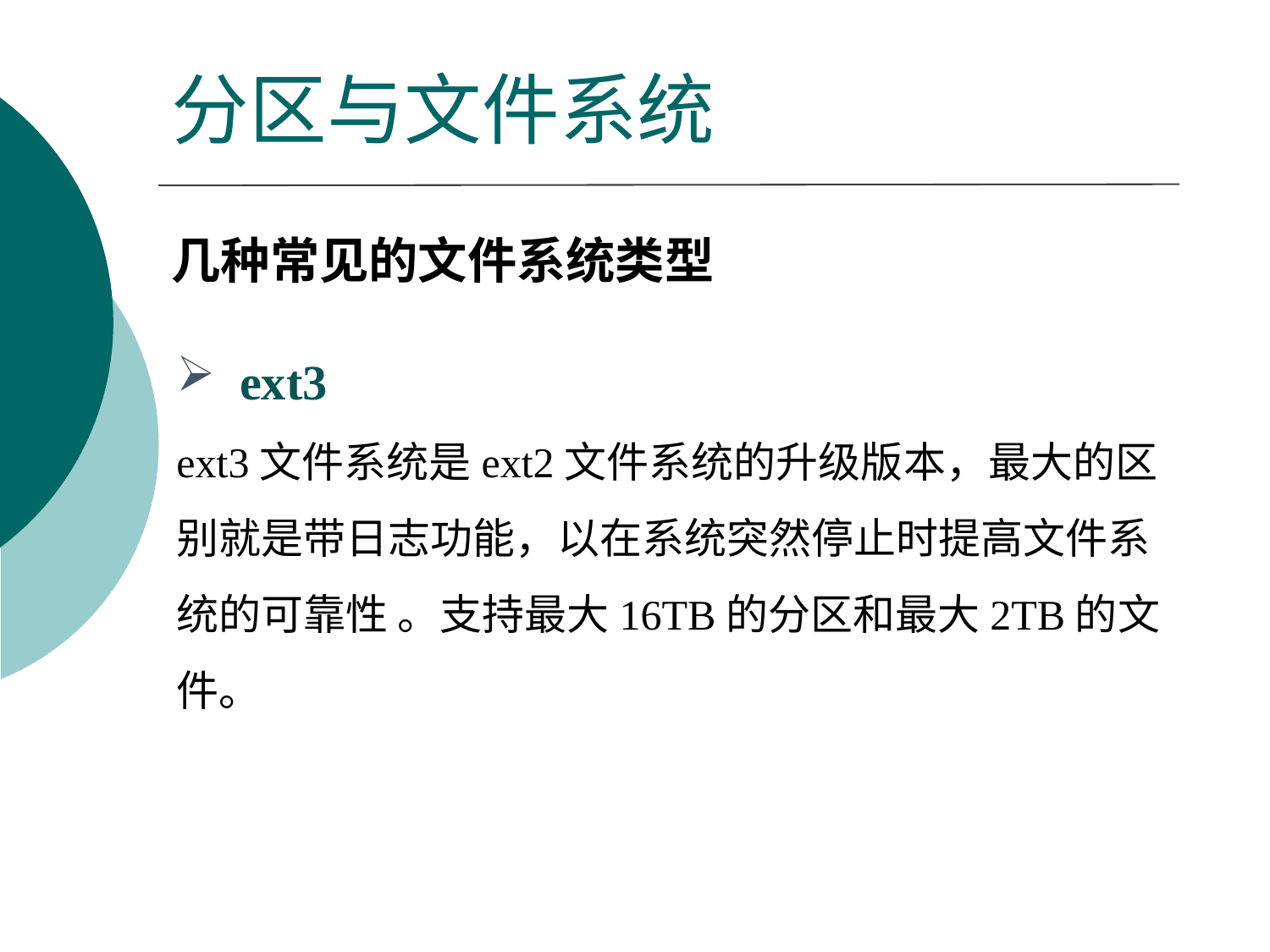

分区与文件系统
几种常见的文件系统类型
ext3
ext3文件系统是ext2文件系统的升级版本，最大的区别就是带日志功能，以在系统突然停止时提高文件系统的可靠性 。支持最大16TB的分区和最大2TB的文件。